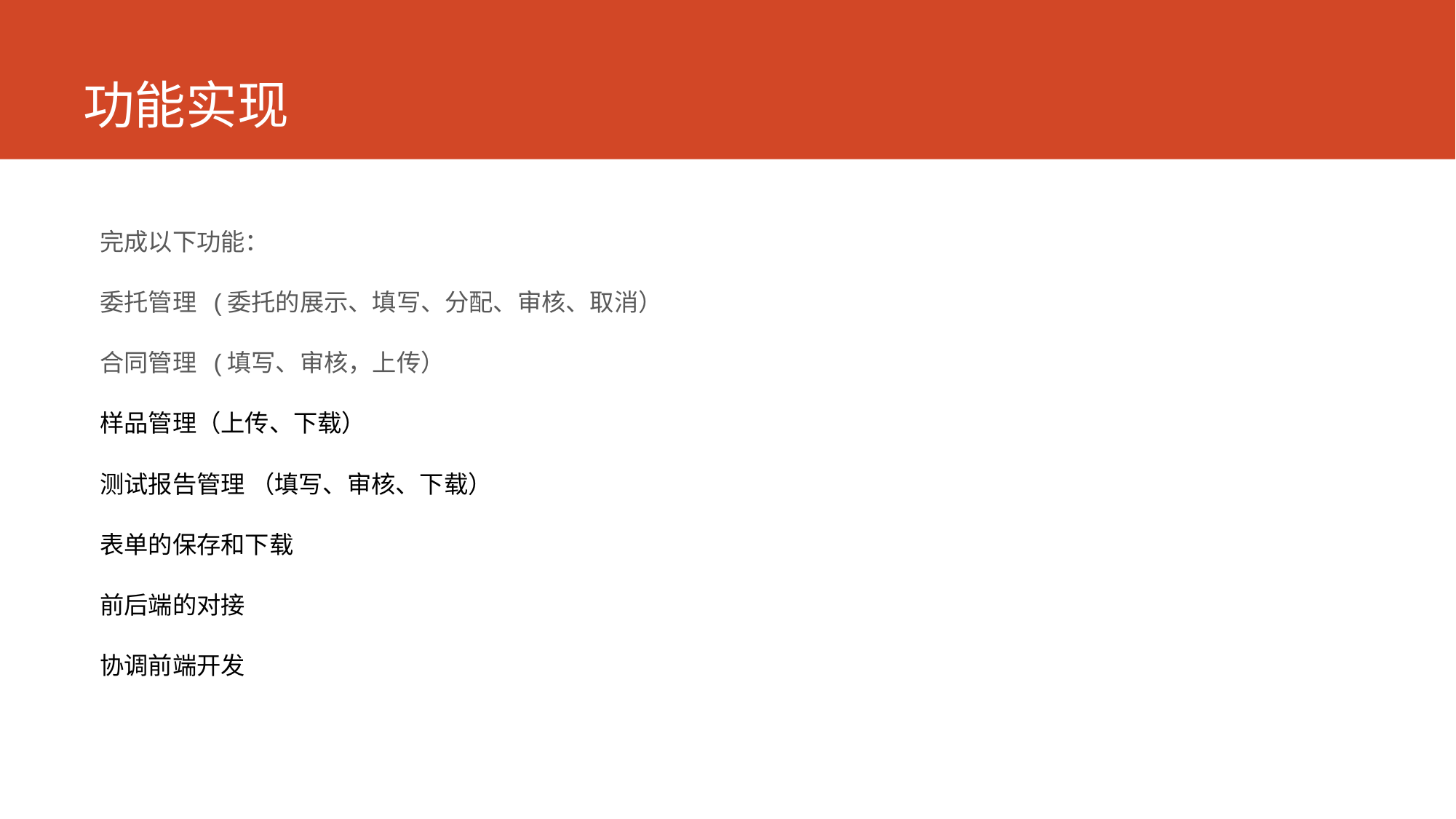

# 功能实现
完成以下功能：
委托管理  (委托的展示、填写、分配、审核、取消）
合同管理  (填写、审核，上传）
样品管理（上传、下载）
测试报告管理 （填写、审核、下载）
表单的保存和下载
前后端的对接
协调前端开发